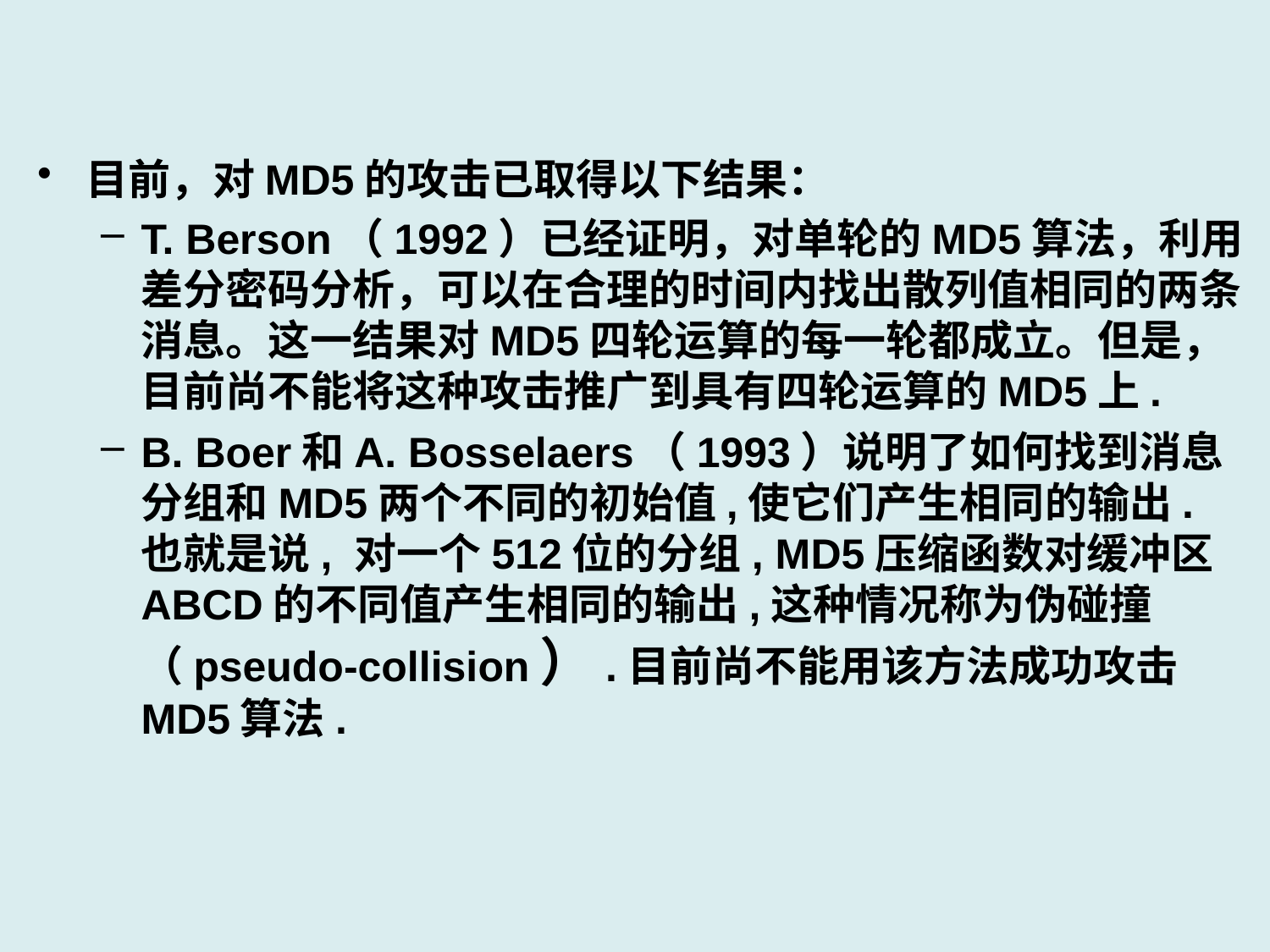

目前，对MD5的攻击已取得以下结果：
T. Berson（1992）已经证明，对单轮的MD5算法，利用差分密码分析，可以在合理的时间内找出散列值相同的两条消息。这一结果对MD5四轮运算的每一轮都成立。但是，目前尚不能将这种攻击推广到具有四轮运算的MD5上.
B. Boer和A. Bosselaers（1993）说明了如何找到消息分组和MD5两个不同的初始值,使它们产生相同的输出. 也就是说, 对一个512位的分组, MD5压缩函数对缓冲区ABCD的不同值产生相同的输出,这种情况称为伪碰撞（pseudo-collision）.目前尚不能用该方法成功攻击MD5算法.